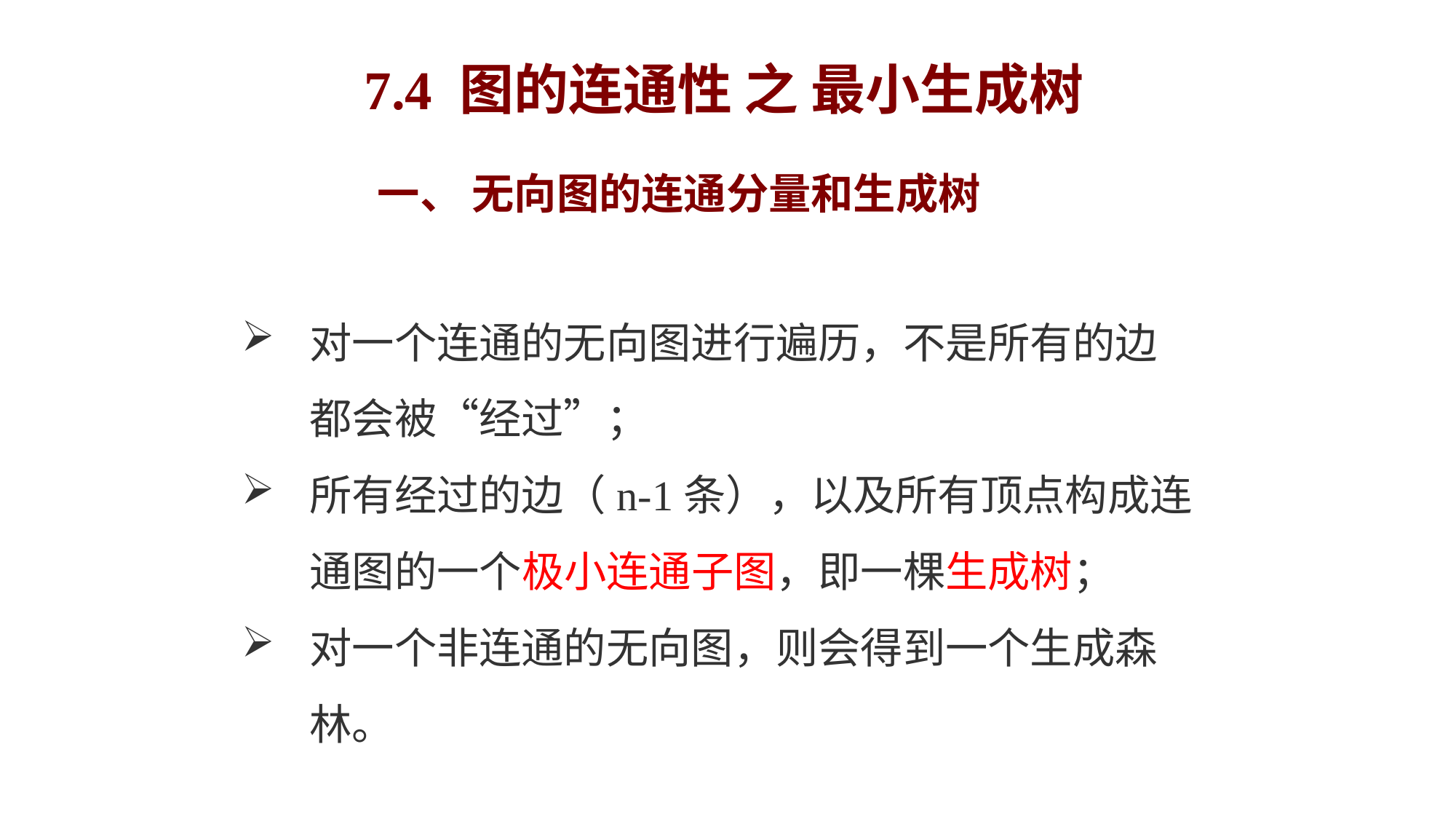

7.4 图的连通性 之 最小生成树
一、 无向图的连通分量和生成树
对一个连通的无向图进行遍历，不是所有的边都会被“经过”；
所有经过的边（n-1条），以及所有顶点构成连通图的一个极小连通子图，即一棵生成树；
对一个非连通的无向图，则会得到一个生成森林。